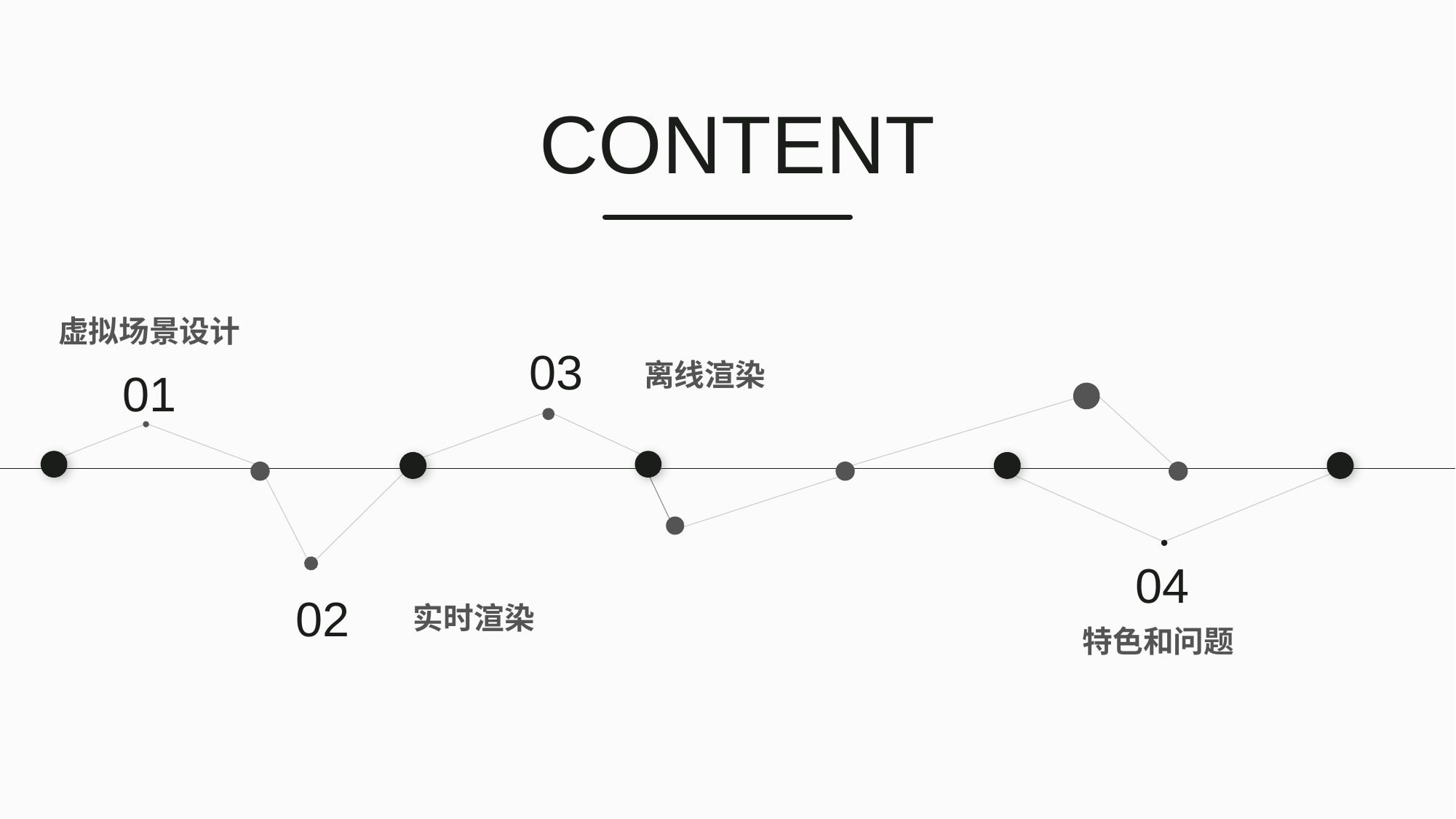

CONTENT
虚拟场景设计
03
离线渲染
01

04

02
实时渲染
特色和问题